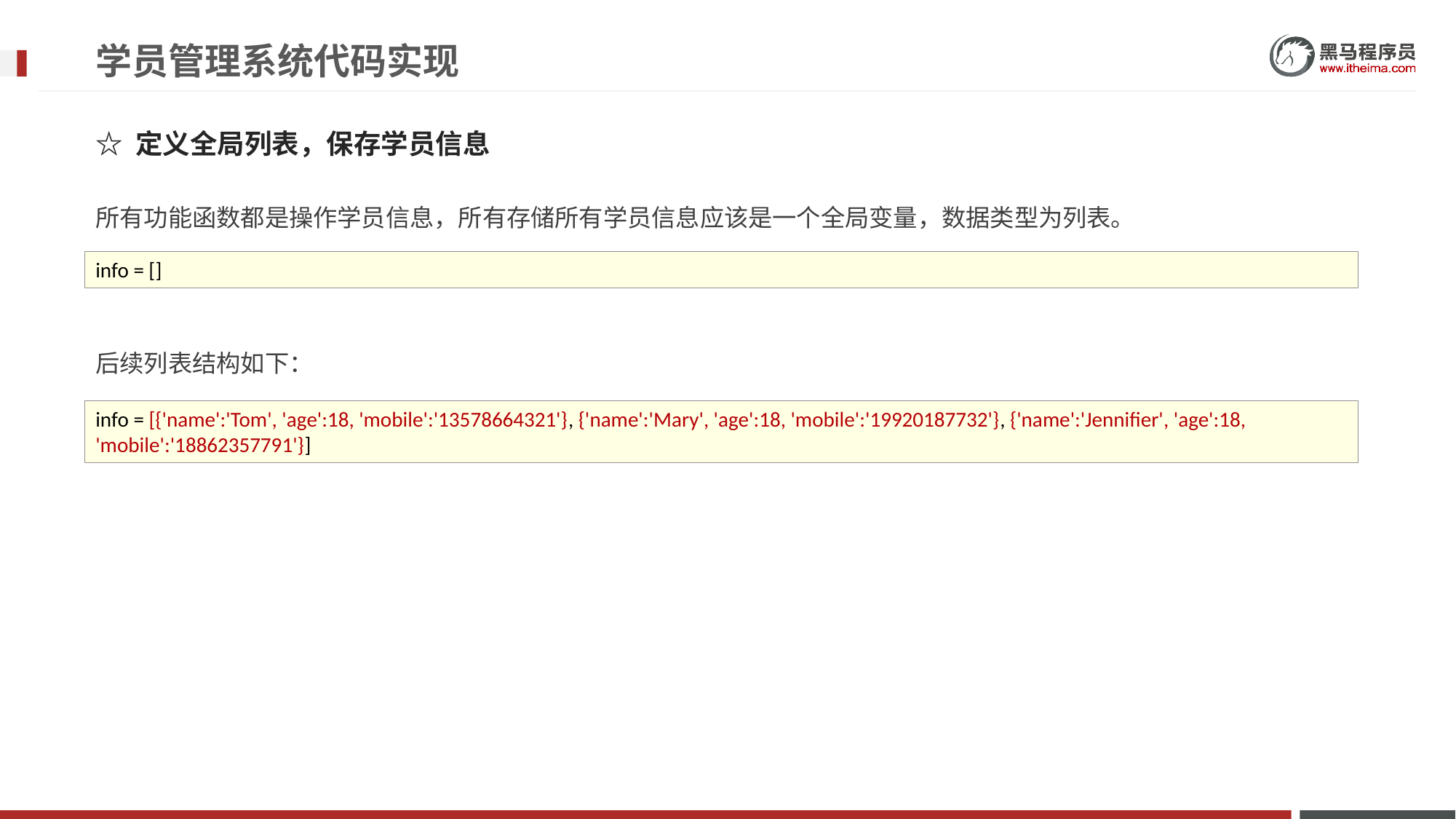

# 学员管理系统代码实现
☆ 定义全局列表，保存学员信息
所有功能函数都是操作学员信息，所有存储所有学员信息应该是一个全局变量，数据类型为列表。

后续列表结构如下：

info = []
info = [{'name':'Tom', 'age':18, 'mobile':'13578664321'}, {'name':'Mary', 'age':18, 'mobile':'19920187732'}, {'name':'Jennifier', 'age':18, 'mobile':'18862357791'}]